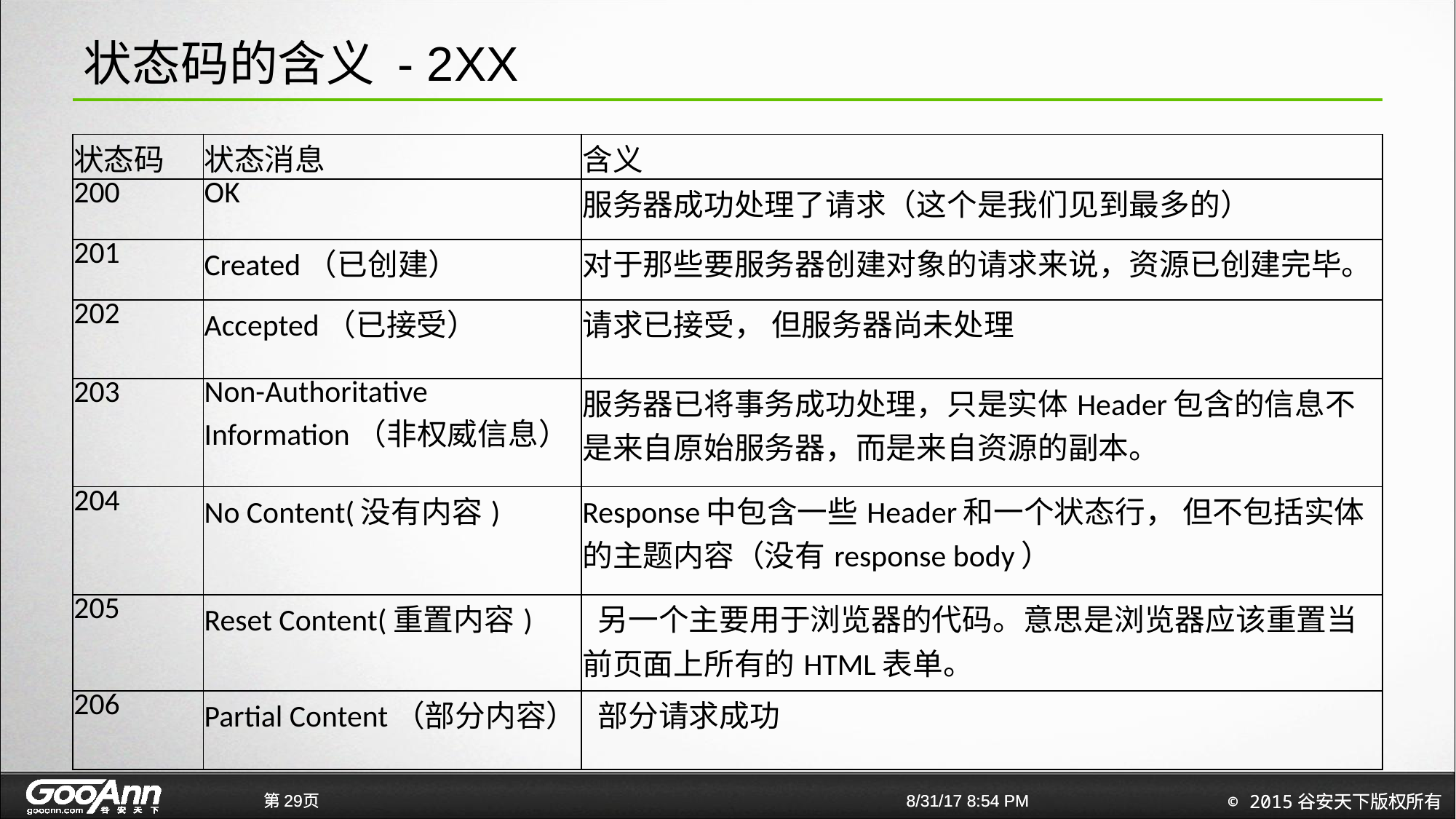

# 状态码的含义 - 2XX
| 状态码 | 状态消息 | 含义 |
| --- | --- | --- |
| 200 | OK | 服务器成功处理了请求（这个是我们见到最多的） |
| 201 | Created（已创建） | 对于那些要服务器创建对象的请求来说，资源已创建完毕。 |
| 202 | Accepted（已接受） | 请求已接受， 但服务器尚未处理 |
| 203 | Non-Authoritative Information（非权威信息） | 服务器已将事务成功处理，只是实体Header包含的信息不是来自原始服务器，而是来自资源的副本。 |
| 204 | No Content(没有内容) | Response中包含一些Header和一个状态行， 但不包括实体的主题内容（没有response body） |
| 205 | Reset Content(重置内容) | 另一个主要用于浏览器的代码。意思是浏览器应该重置当前页面上所有的HTML表单。 |
| 206 | Partial Content（部分内容） | 部分请求成功 |